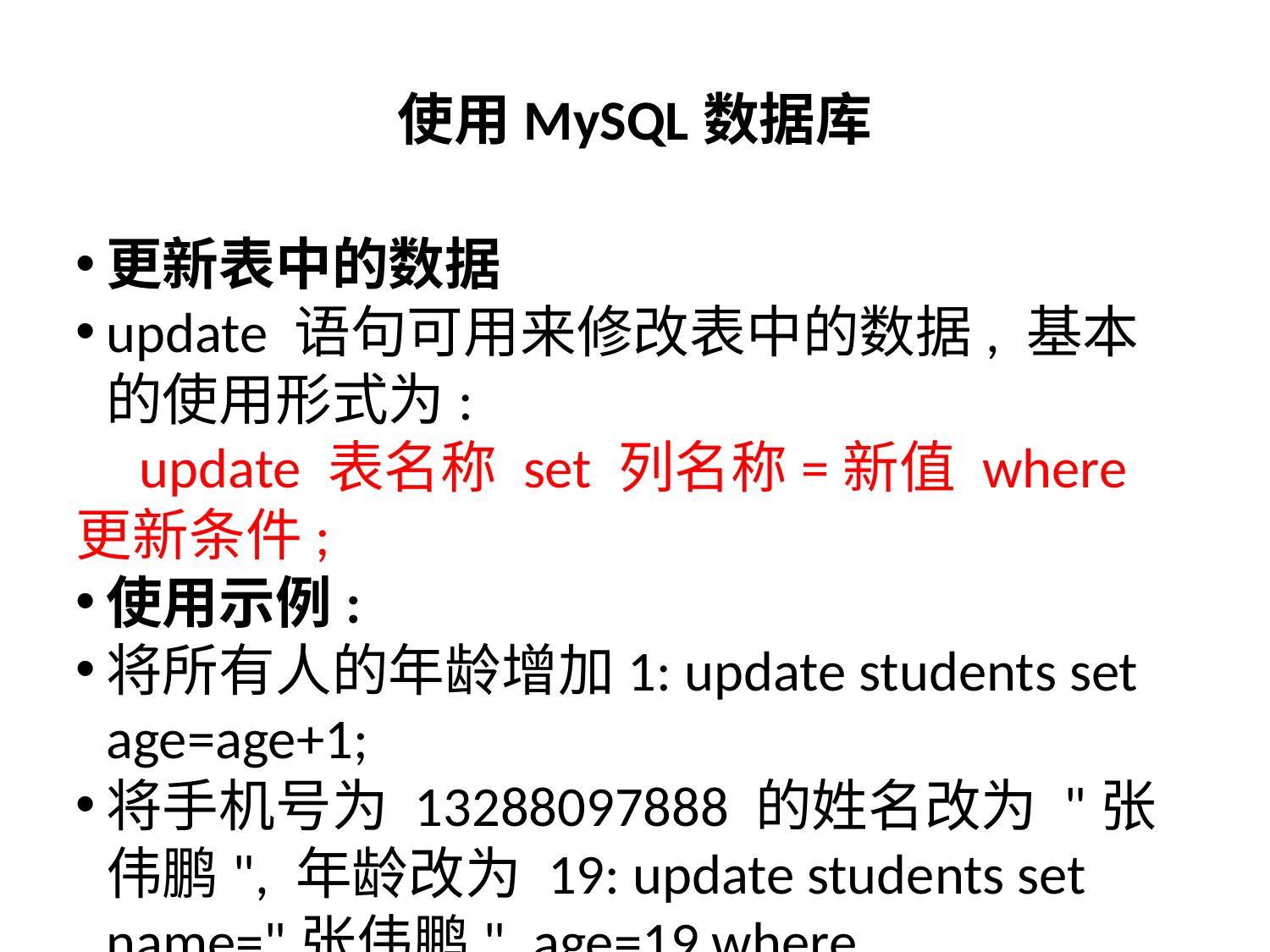

使用MySQL数据库
更新表中的数据
update 语句可用来修改表中的数据, 基本的使用形式为:
     update 表名称 set 列名称=新值 where 更新条件;
使用示例:
将所有人的年龄增加1: update students set age=age+1;
将手机号为 13288097888 的姓名改为 "张伟鹏", 年龄改为 19: update students set name="张伟鹏", age=19 where tel="13288097888";